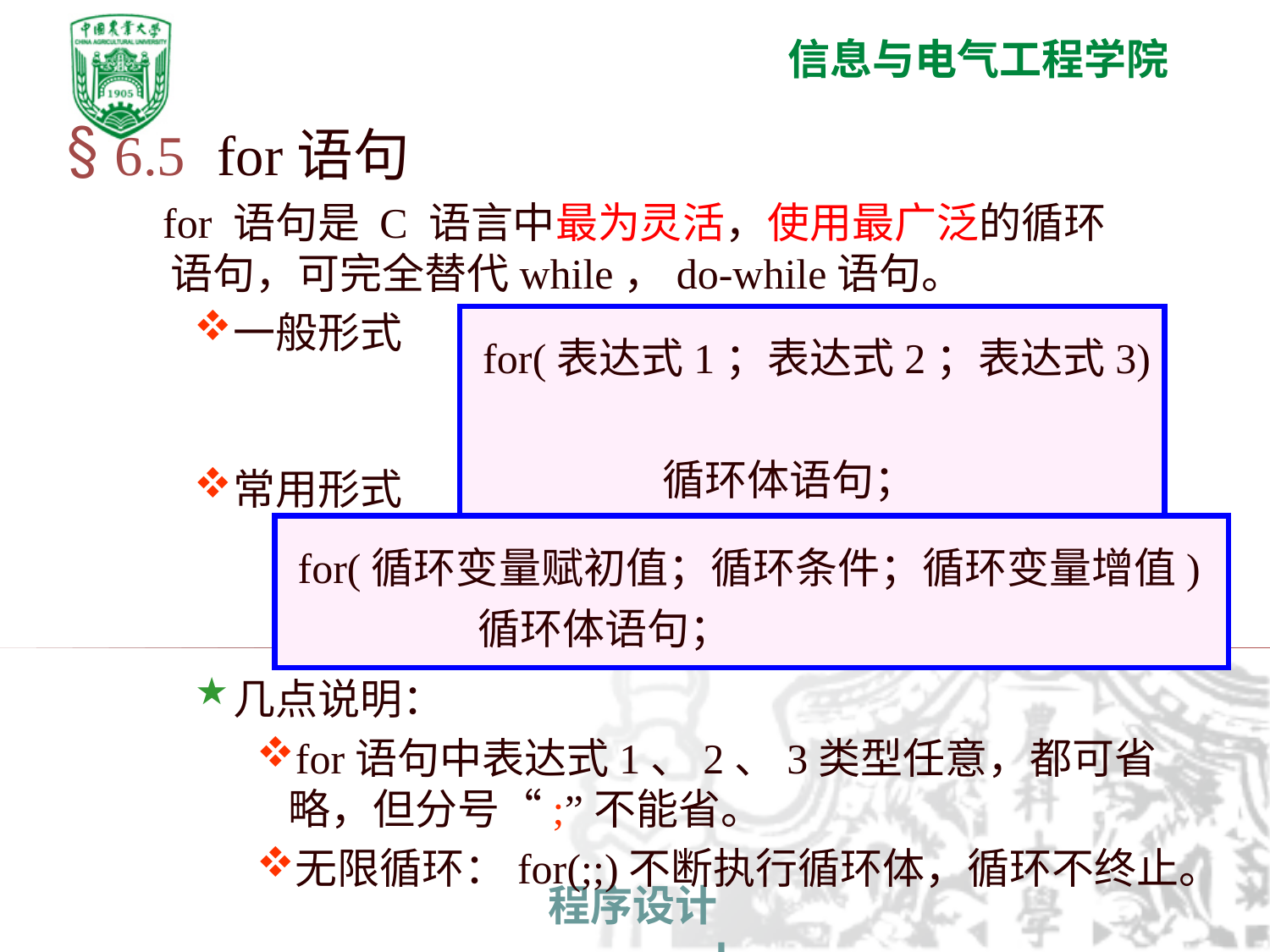

6.5  for语句
   for 语句是 C 语言中最为灵活，使用最广泛的循环语句，可完全替代while，do-while语句。
一般形式
 for(表达式1；表达式2；表达式3)
	循环体语句；
常用形式
 for(循环变量赋初值；循环条件；循环变量增值)
	循环体语句；
几点说明：
for语句中表达式1、2、3类型任意，都可省略，但分号“;”不能省。
无限循环：for(;;)不断执行循环体，循环不终止。